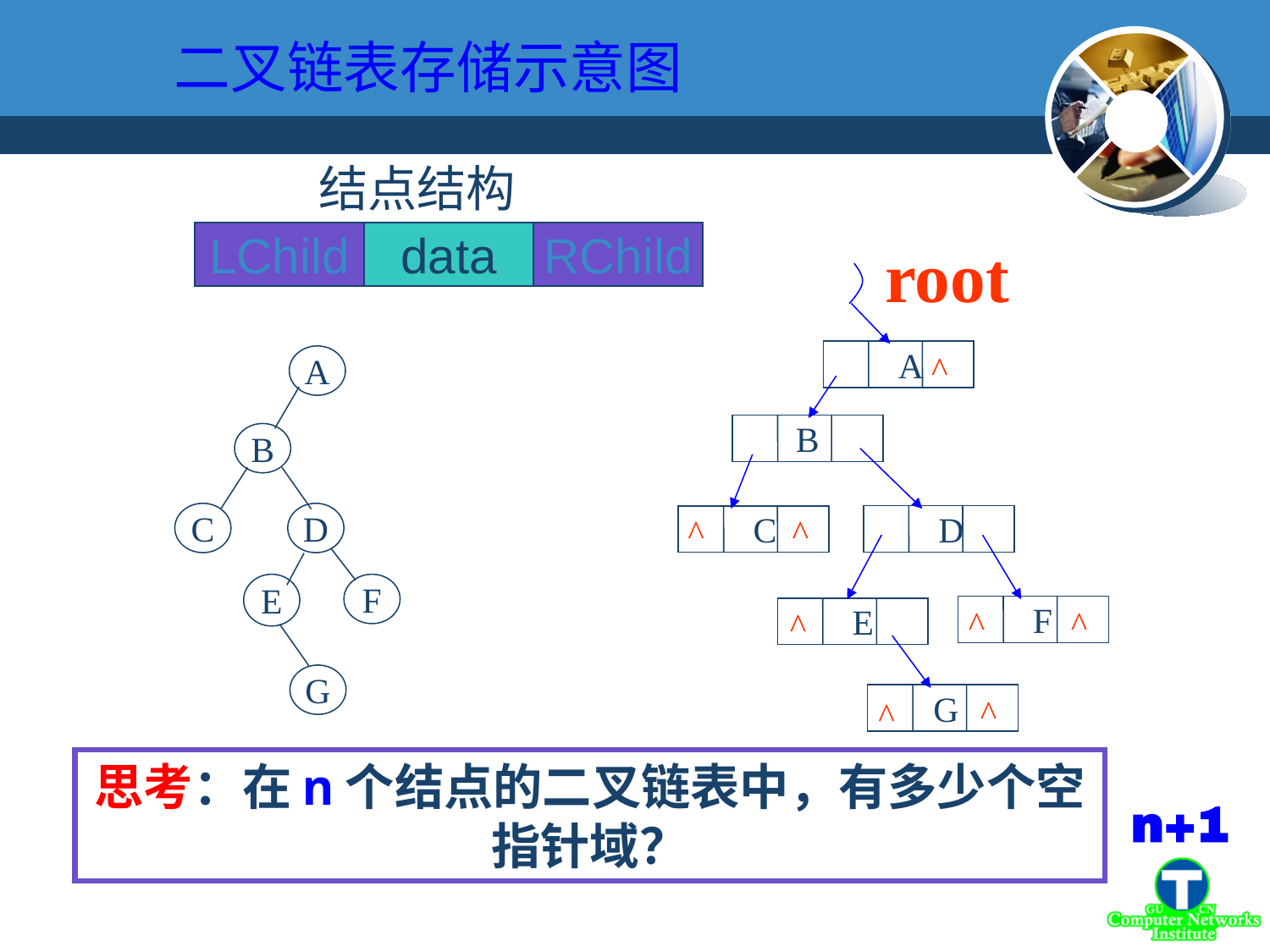

二叉链表存储示意图
结点结构
LChild
data
RChild
root

^
       A

B

       D

       C

       F

       E

      G

^
^

^
^
^

^
^
A

B

C
D

E
F

G
思考：在n个结点的二叉链表中，有多少个空指针域？
n+1
40